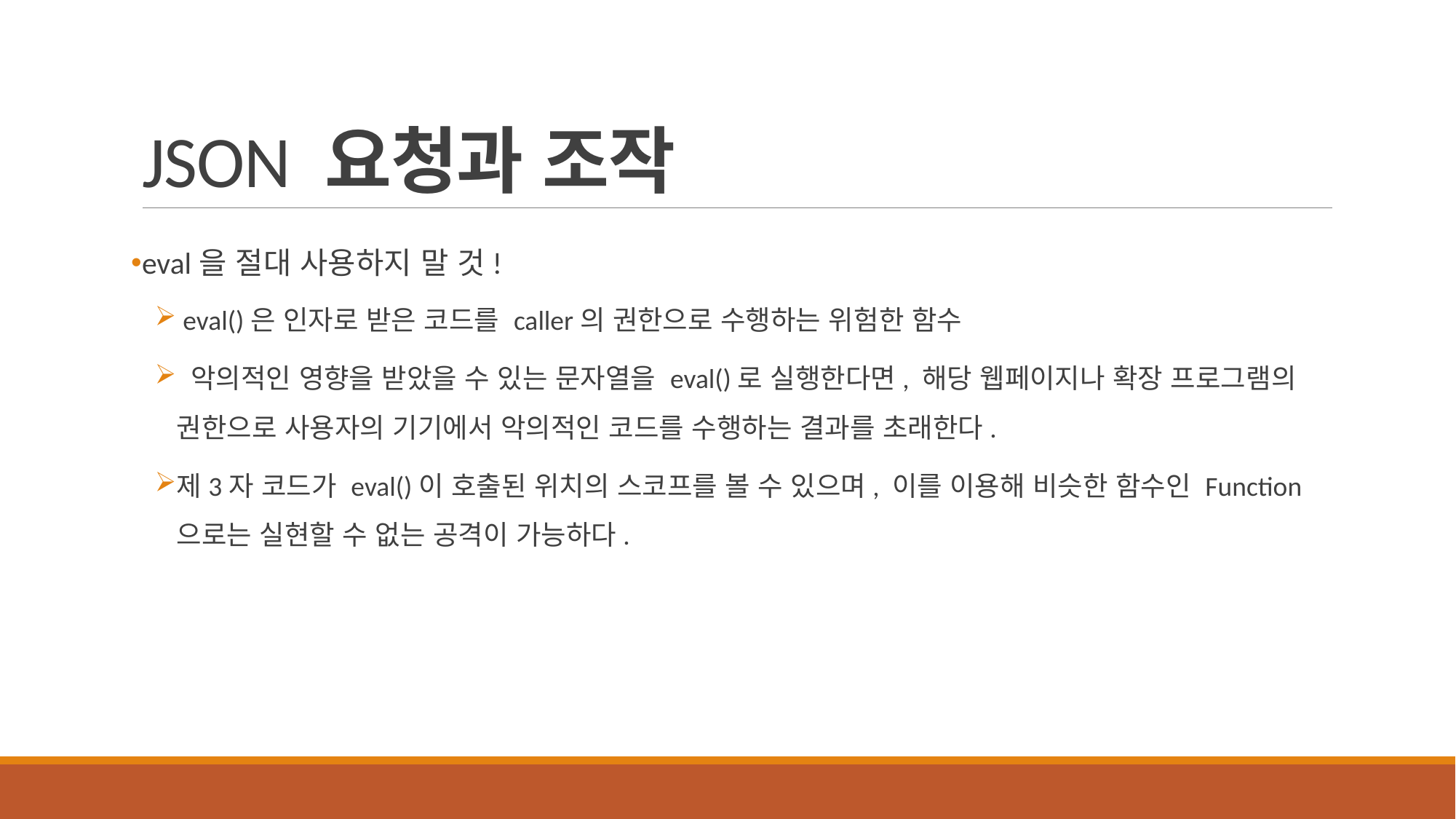

# JSON 요청과 조작
eval을 절대 사용하지 말 것!
 eval()은 인자로 받은 코드를 caller의 권한으로 수행하는 위험한 함수
 악의적인 영향을 받았을 수 있는 문자열을 eval()로 실행한다면, 해당 웹페이지나 확장 프로그램의 권한으로 사용자의 기기에서 악의적인 코드를 수행하는 결과를 초래한다.
제3자 코드가 eval()이 호출된 위치의 스코프를 볼 수 있으며, 이를 이용해 비슷한 함수인 Function으로는 실현할 수 없는 공격이 가능하다.